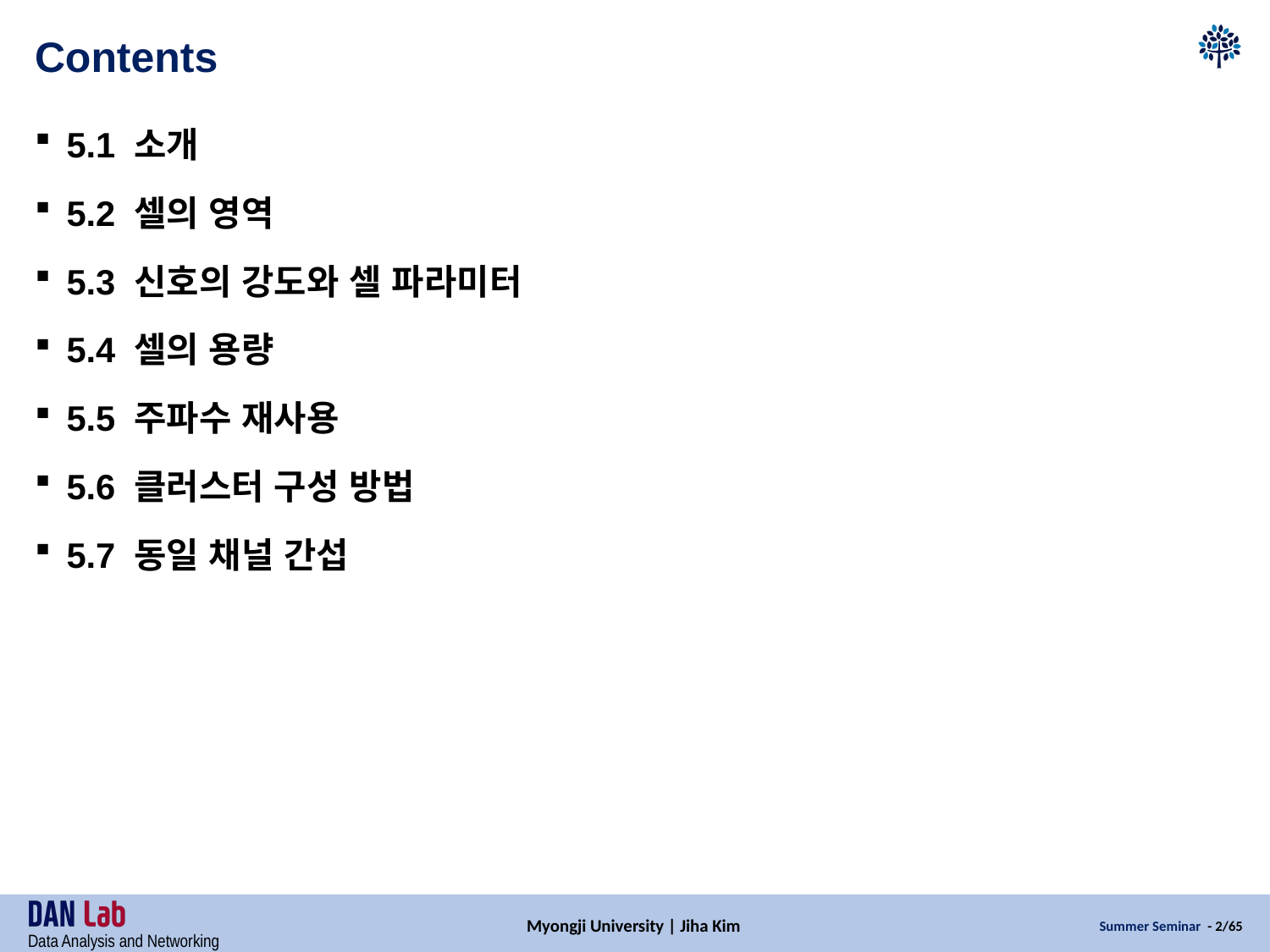

# Contents
5.1 소개
5.2 셀의 영역
5.3 신호의 강도와 셀 파라미터
5.4 셀의 용량
5.5 주파수 재사용
5.6 클러스터 구성 방법
5.7 동일 채널 간섭
Myongji University | Jiha Kim
Summer Seminar  - 2/65